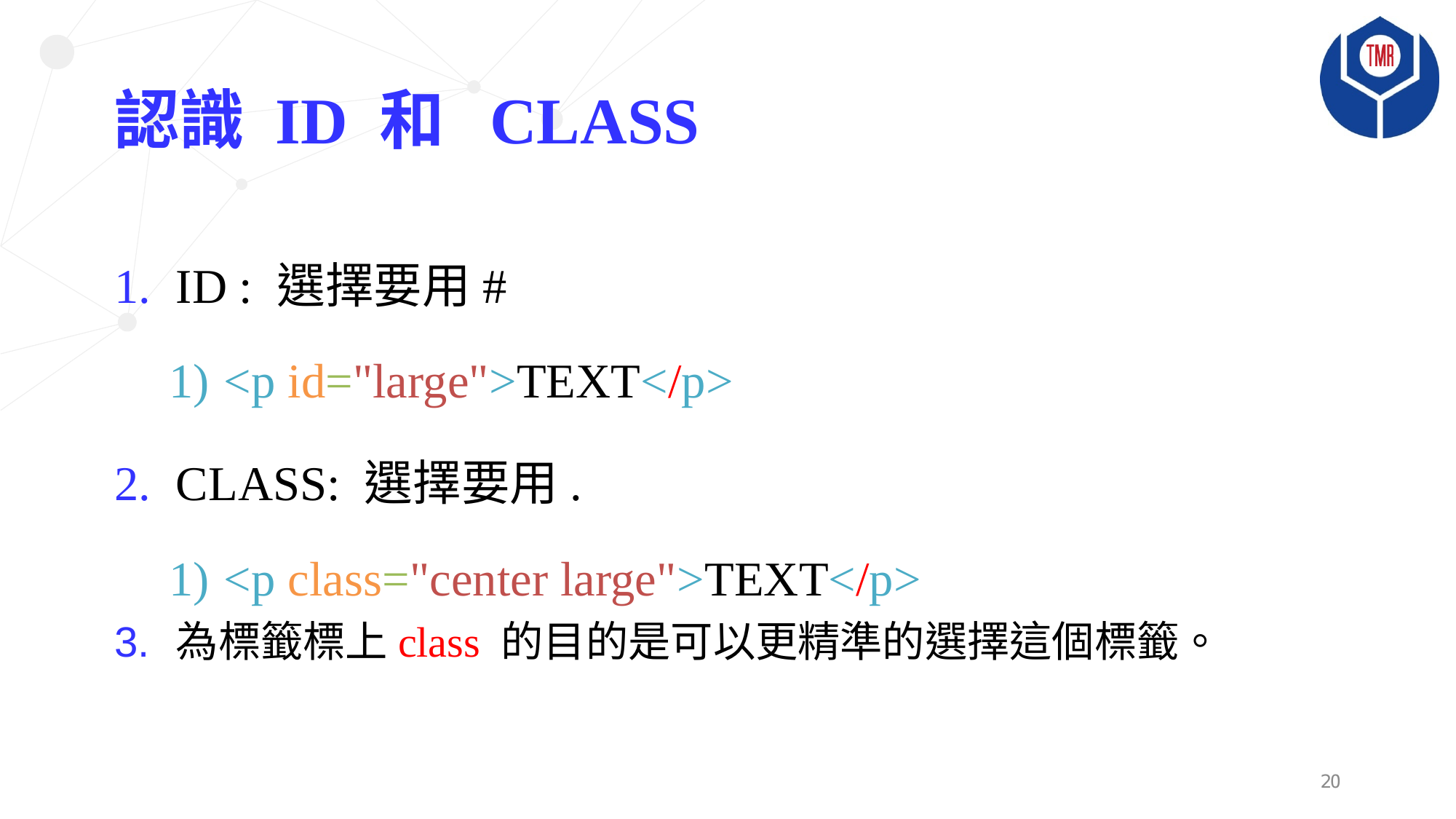

# 認識 ID 和  CLASS
ID : 選擇要用#
<p id="large">TEXT</p>
CLASS: 選擇要用.
<p class="center large">TEXT</p>
為標籤標上class 的目的是可以更精準的選擇這個標籤。
20